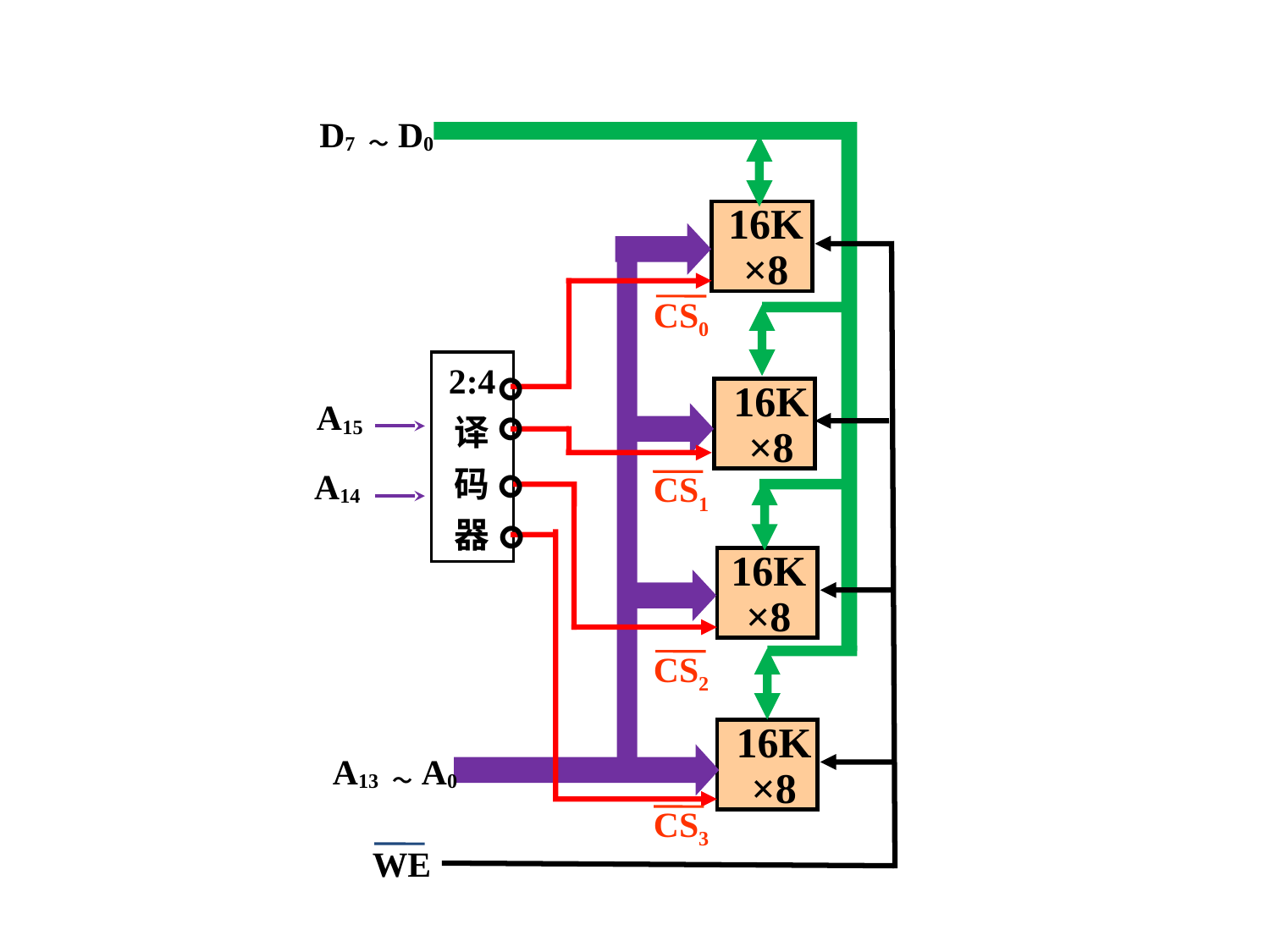

D7 ～D0

16K
×8

CS0

2:4
译
码
器
16K
×8

A15

A14
CS1

16K
×8

CS2

16K
×8

A13 ～A0

CS3

WE

。
。
。
。